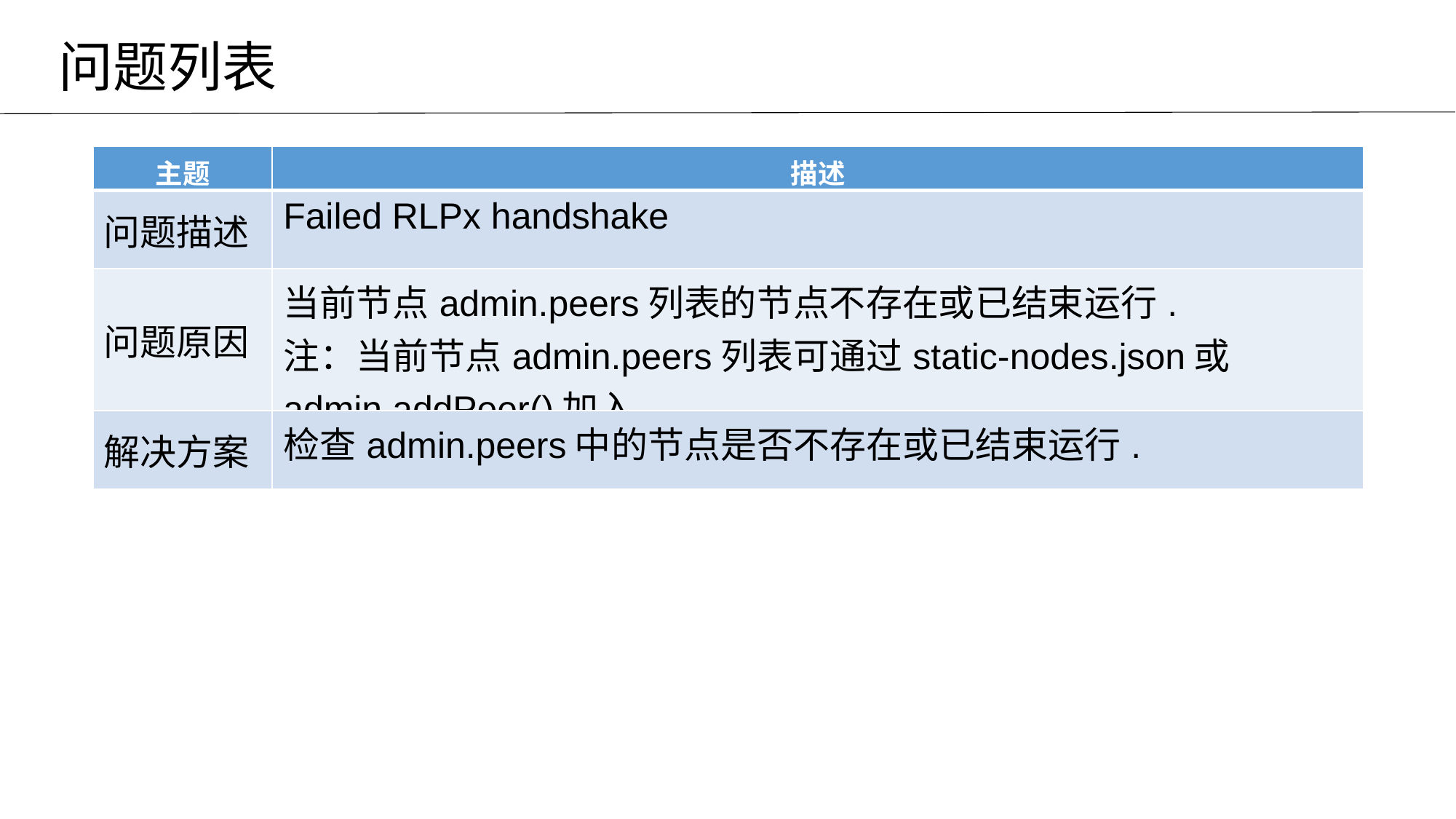

问题列表
| 主题 | 描述 |
| --- | --- |
| 问题描述 | Failed RLPx handshake |
| 问题原因 | 当前节点admin.peers列表的节点不存在或已结束运行. 注：当前节点admin.peers列表可通过static-nodes.json或admin.addPeer()加入. |
| 解决方案 | 检查admin.peers中的节点是否不存在或已结束运行. |